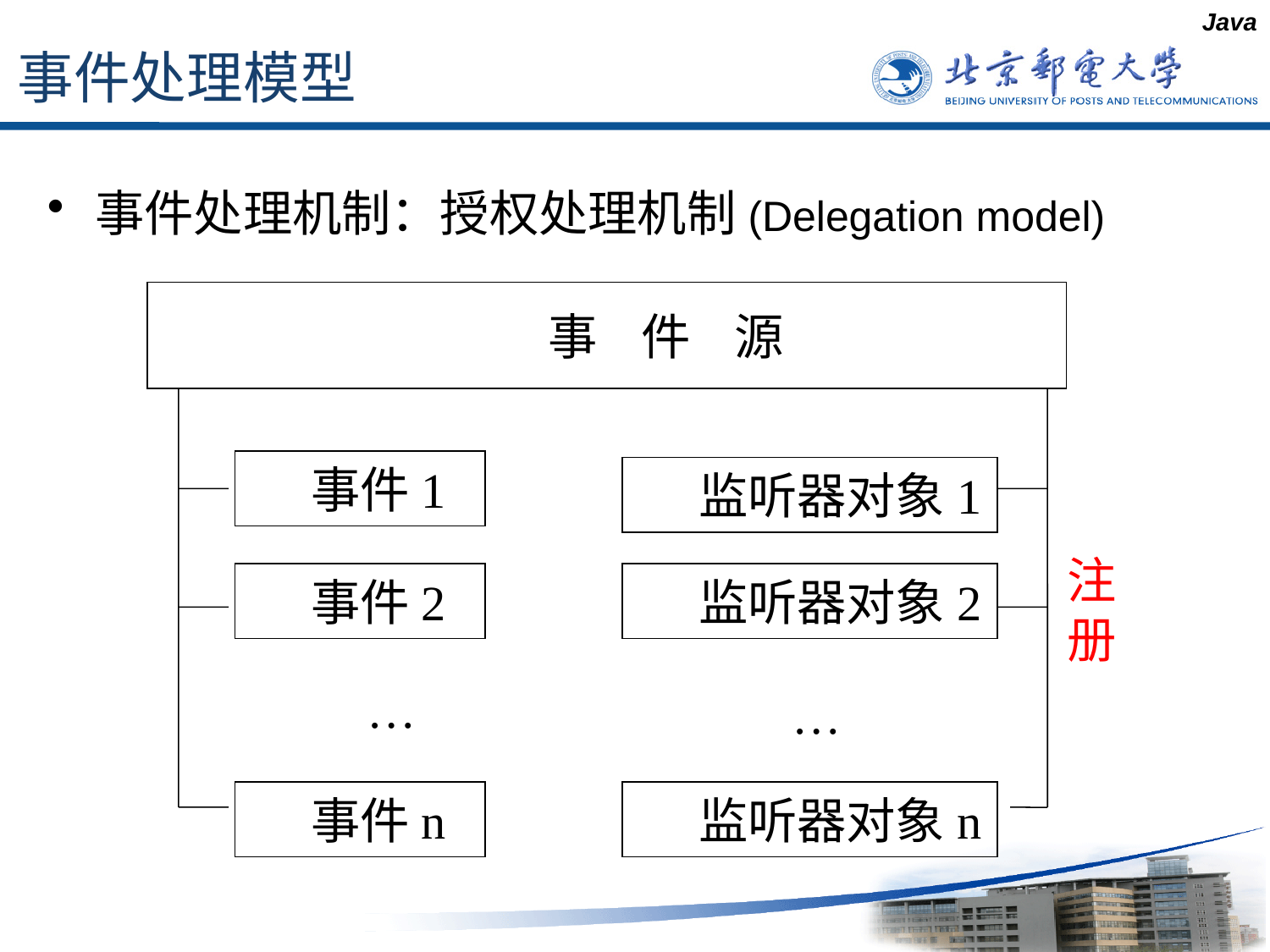

Java
# 事件处理模型
事件处理机制：授权处理机制(Delegation model)
    事    件    源

事件1
监听器对象1

注
册
事件2
监听器对象2
…
…

事件n
监听器对象n